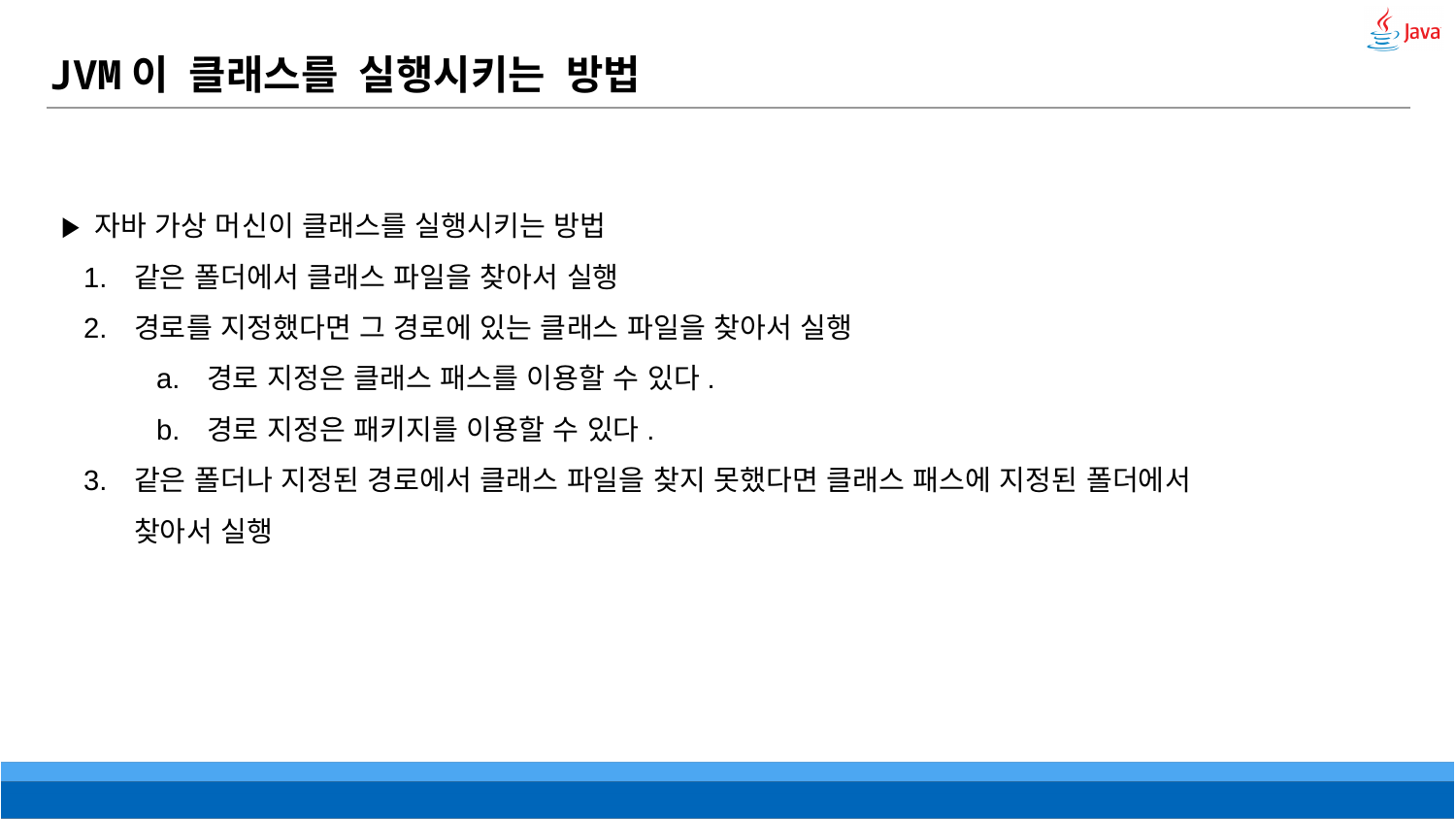

# JVM이 클래스를 실행시키는 방법
▶ 자바 가상 머신이 클래스를 실행시키는 방법
같은 폴더에서 클래스 파일을 찾아서 실행
경로를 지정했다면 그 경로에 있는 클래스 파일을 찾아서 실행
경로 지정은 클래스 패스를 이용할 수 있다.
경로 지정은 패키지를 이용할 수 있다.
같은 폴더나 지정된 경로에서 클래스 파일을 찾지 못했다면 클래스 패스에 지정된 폴더에서 찾아서 실행